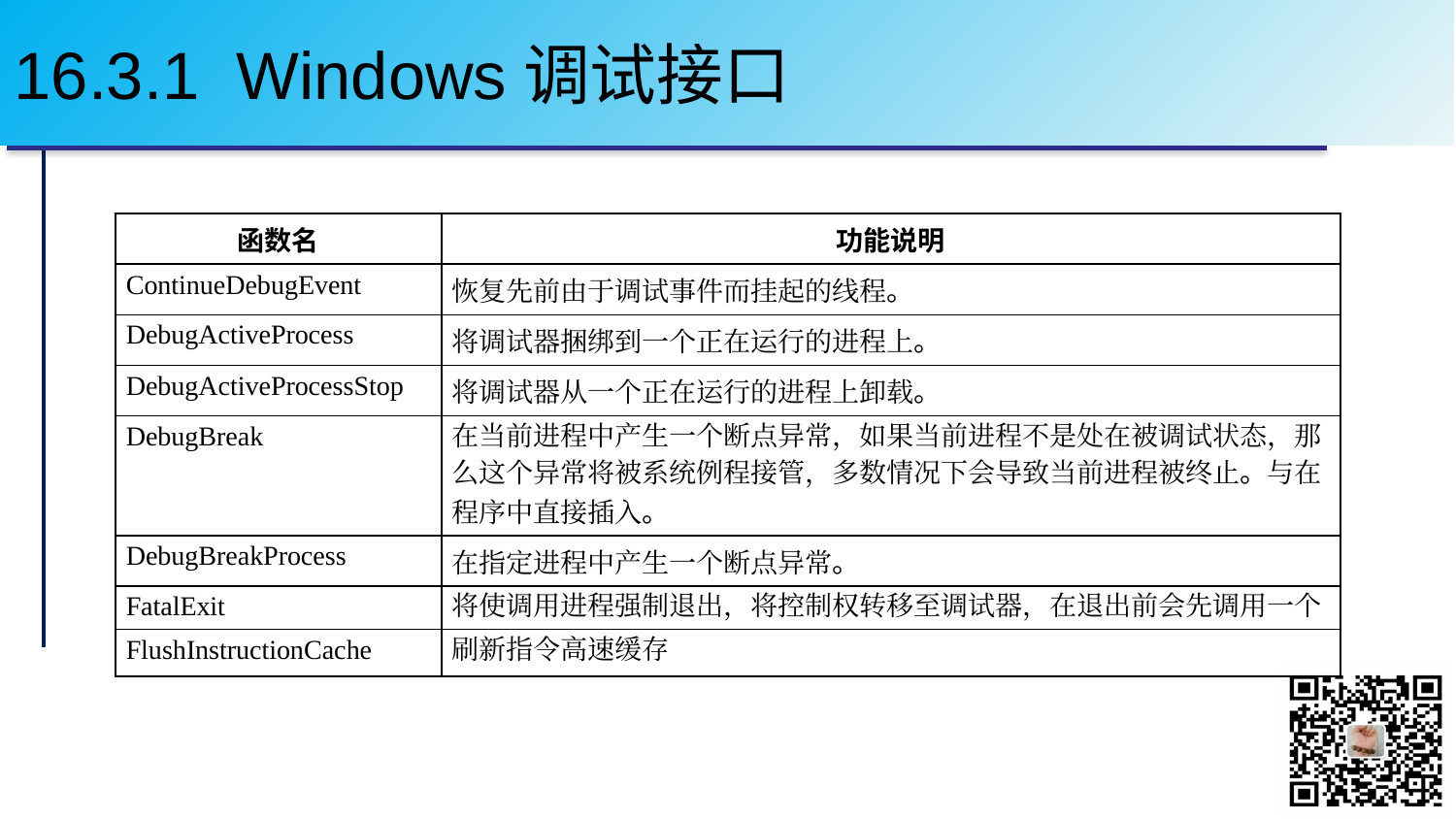

# 16.3.1  Windows调试接口
| 函数名 | 功能说明 |
| --- | --- |
| ContinueDebugEvent | 恢复先前由于调试事件而挂起的线程。 |
| DebugActiveProcess | 将调试器捆绑到一个正在运行的进程上。 |
| DebugActiveProcessStop | 将调试器从一个正在运行的进程上卸载。 |
| DebugBreak | 在当前进程中产生一个断点异常，如果当前进程不是处在被调试状态，那么这个异常将被系统例程接管，多数情况下会导致当前进程被终止。与在程序中直接插入。 |
| DebugBreakProcess | 在指定进程中产生一个断点异常。 |
| FatalExit | 将使调用进程强制退出，将控制权转移至调试器，在退出前会先调用一个 |
| FlushInstructionCache | 刷新指令高速缓存 |